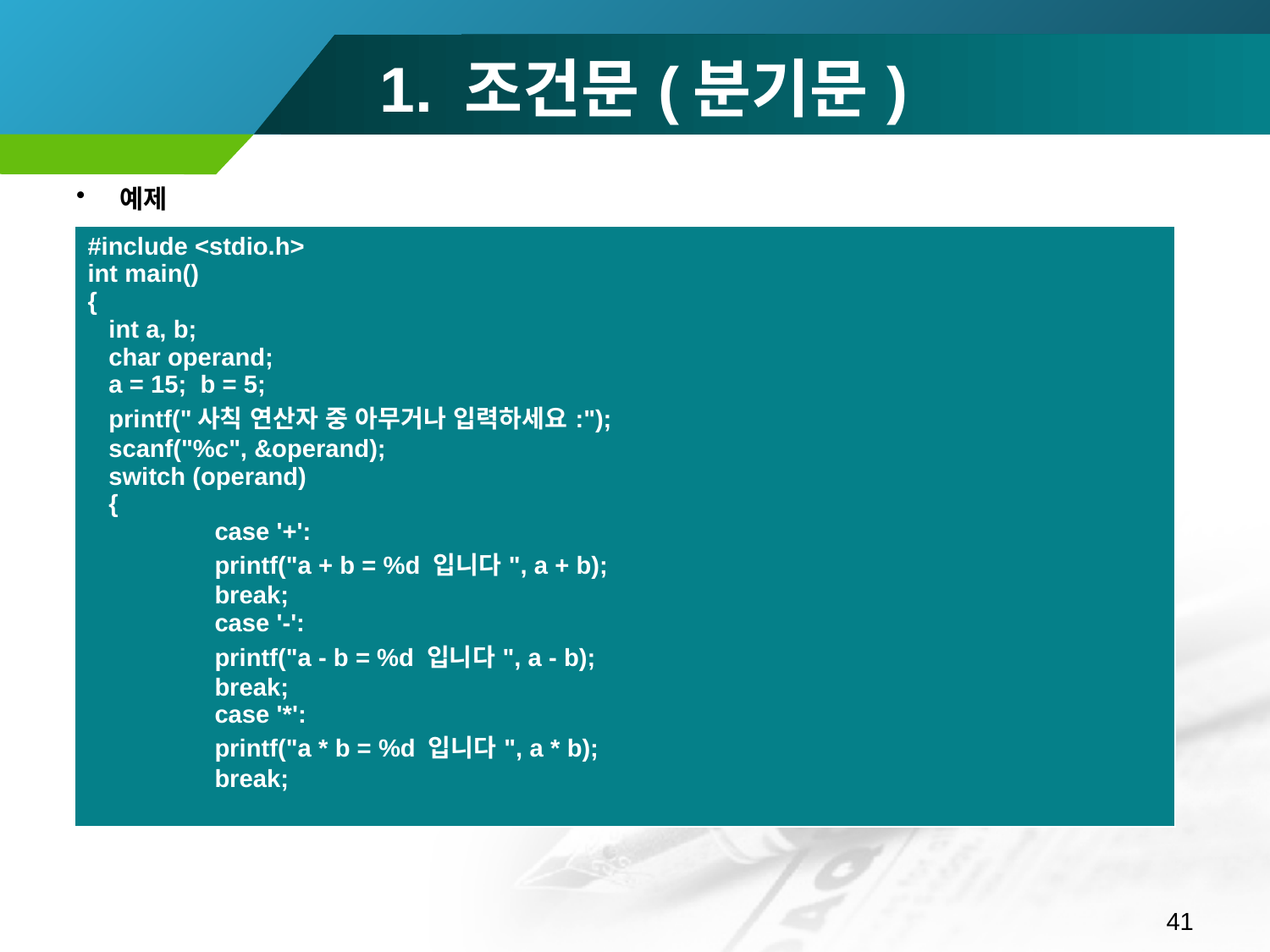

# 1. 조건문(분기문)
예제
| #include <stdio.h> int main() { int a, b; char operand; a = 15; b = 5; printf("사칙 연산자 중 아무거나 입력하세요:"); scanf("%c", &operand); switch (operand) { case '+': printf("a + b = %d 입니다", a + b); break; case '-': printf("a - b = %d 입니다", a - b); break; case '\*': printf("a \* b = %d 입니다", a \* b); break; |
| --- |
41